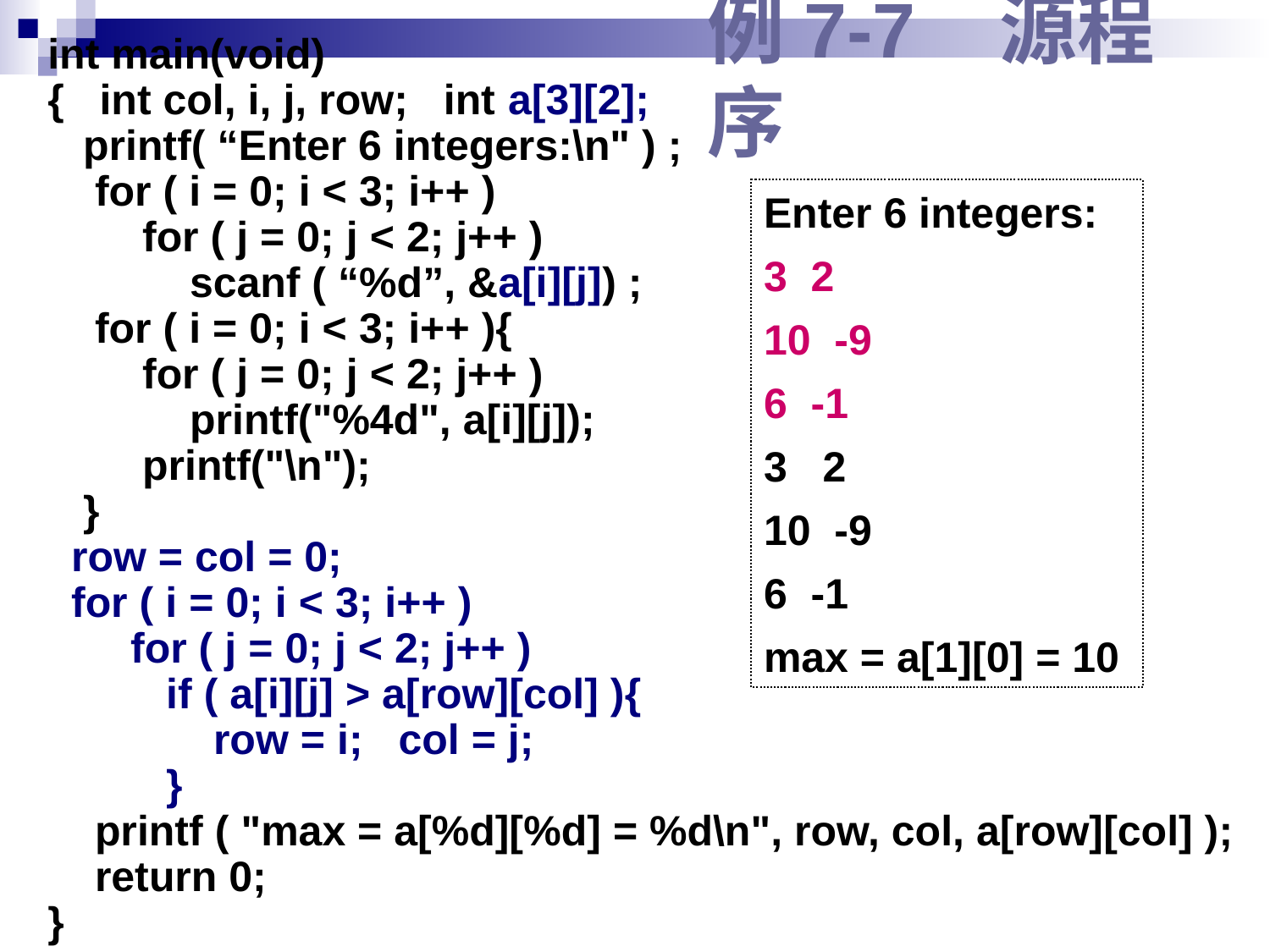

int main(void)
{   int col, i, j, row;   int a[3][2];
   printf( “Enter 6 integers:\n" ) ;
    for ( i = 0; i < 3; i++ )
        for ( j = 0; j < 2; j++ )
            scanf ( “%d”, &a[i][j]) ;
    for ( i = 0; i < 3; i++ ){
        for ( j = 0; j < 2; j++ )
            printf("%4d", a[i][j]);
        printf("\n");
   }
  row = col = 0;
  for ( i = 0; i < 3; i++ )
       for ( j = 0; j < 2; j++ )
          if ( a[i][j] > a[row][col] ){
              row = i;   col = j;
          }
    printf ( "max = a[%d][%d] = %d\n", row, col, a[row][col] );
    return 0;
}
# 例7-7   源程序
Enter 6 integers:
3  2
10  -9
6  -1
3   2
10  -9
6  -1
max = a[1][0] = 10